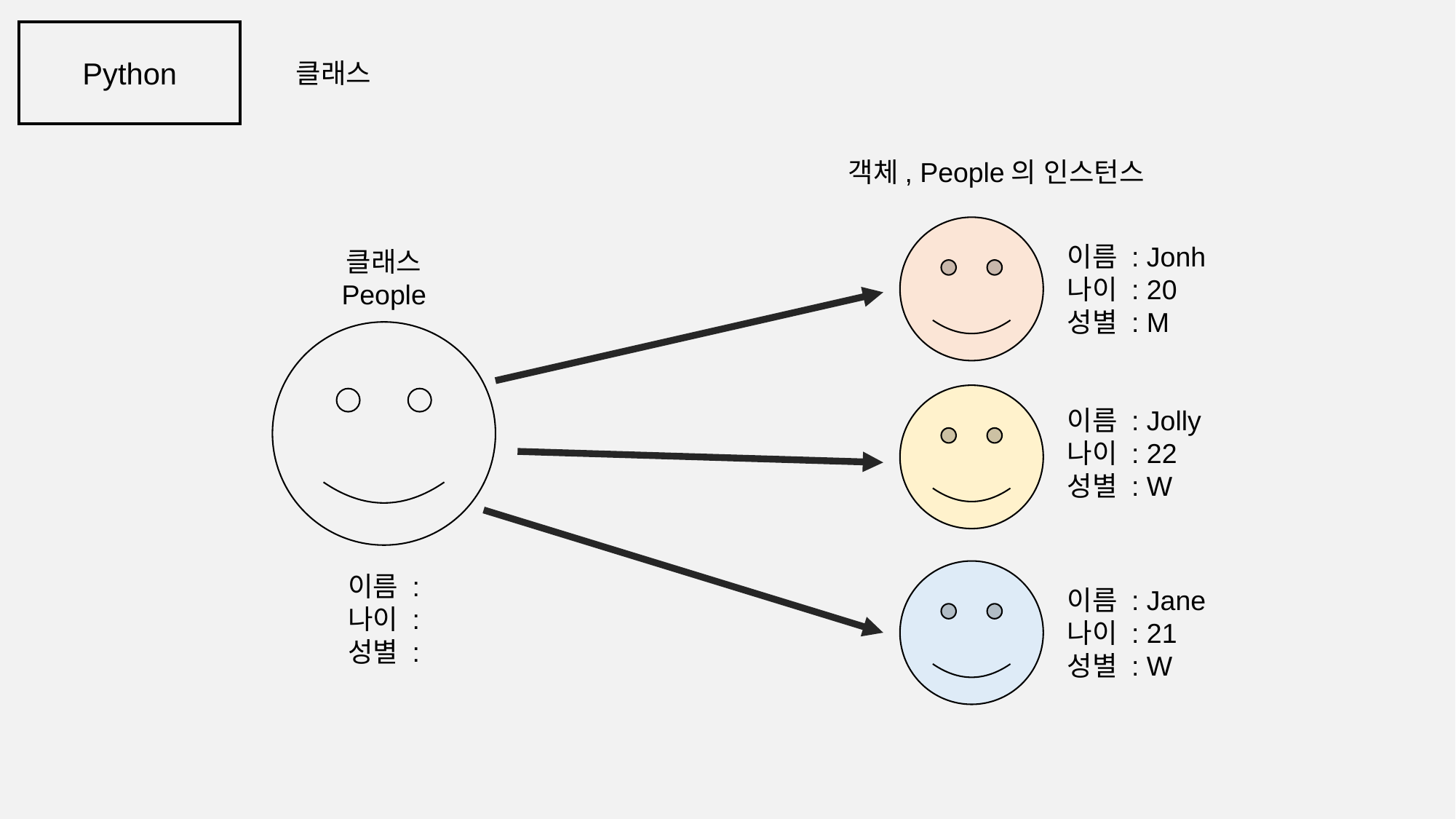

Python
클래스
객체, People의 인스턴스

이름 : Jonh
나이 : 20
성별 : M
클래스
People

   '"

이름 : Jolly
나이 : 22
성별 : W
이름 :
나이 :
성별 :

이름 : Jane
나이 : 21
성별 : W